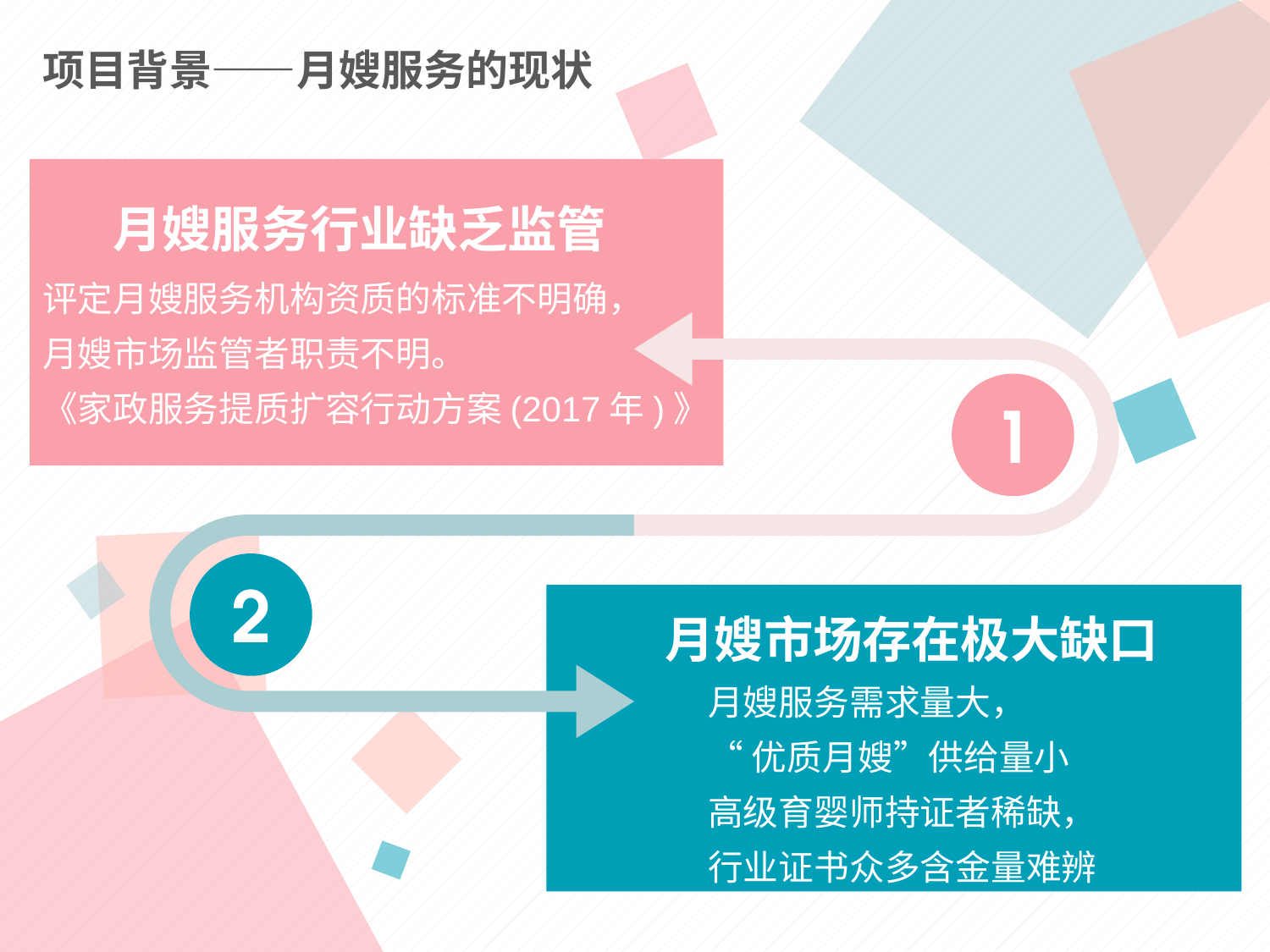

项目背景——月嫂服务的现状

月嫂服务行业缺乏监管

评定月嫂服务机构资质的标准不明确，
月嫂市场监管者职责不明。
《家政服务提质扩容行动方案(2017年)》
1

2
月嫂市场存在极大缺口

月嫂服务需求量大，
“优质月嫂”供给量小
高级育婴师持证者稀缺，
行业证书众多含金量难辨